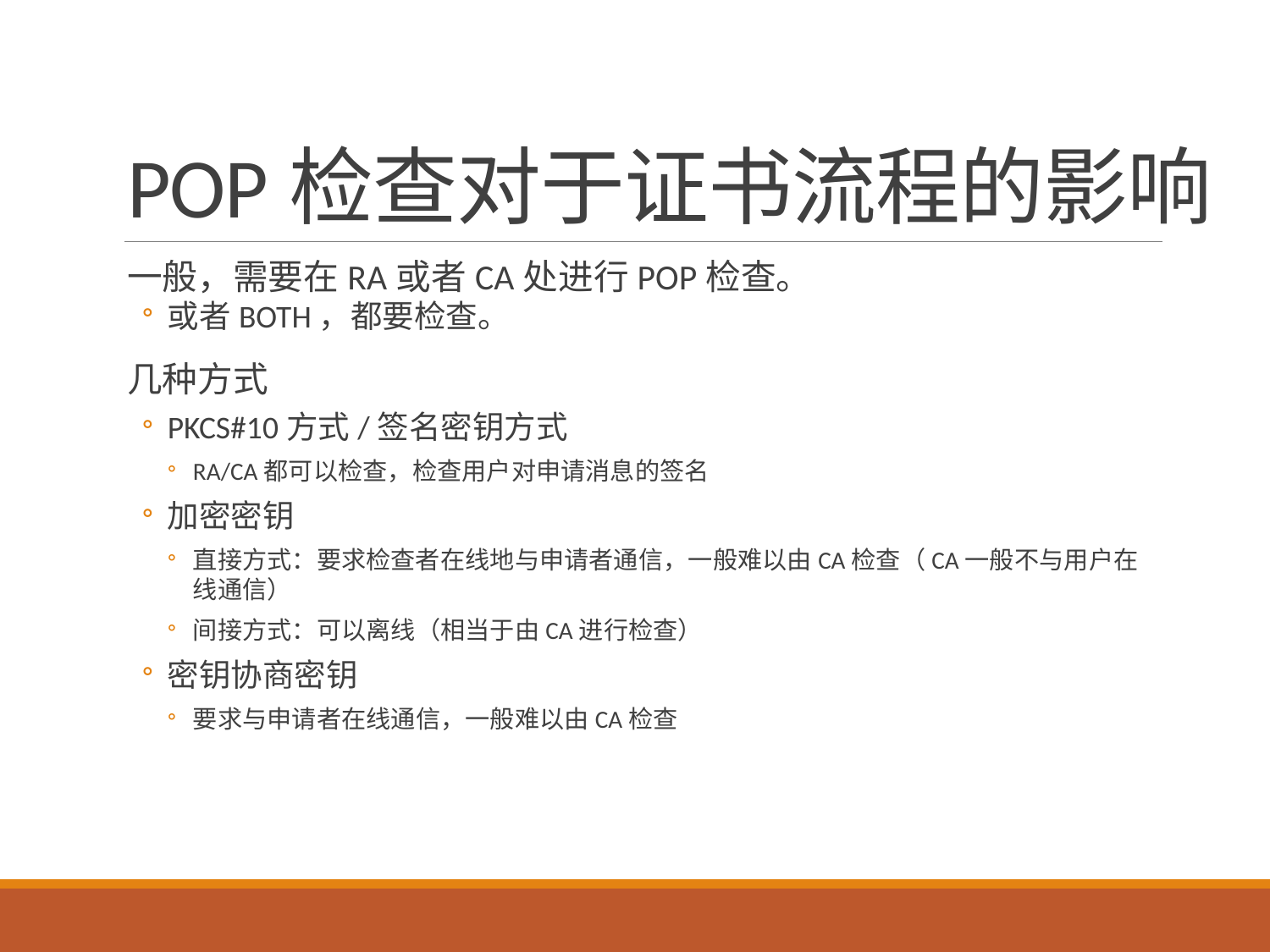

# POP检查对于证书流程的影响
一般，需要在RA或者CA处进行POP检查。
或者BOTH，都要检查。
几种方式
PKCS#10方式/签名密钥方式
RA/CA都可以检查，检查用户对申请消息的签名
加密密钥
直接方式：要求检查者在线地与申请者通信，一般难以由CA检查（CA一般不与用户在线通信）
间接方式：可以离线（相当于由CA进行检查）
密钥协商密钥
要求与申请者在线通信，一般难以由CA检查
26